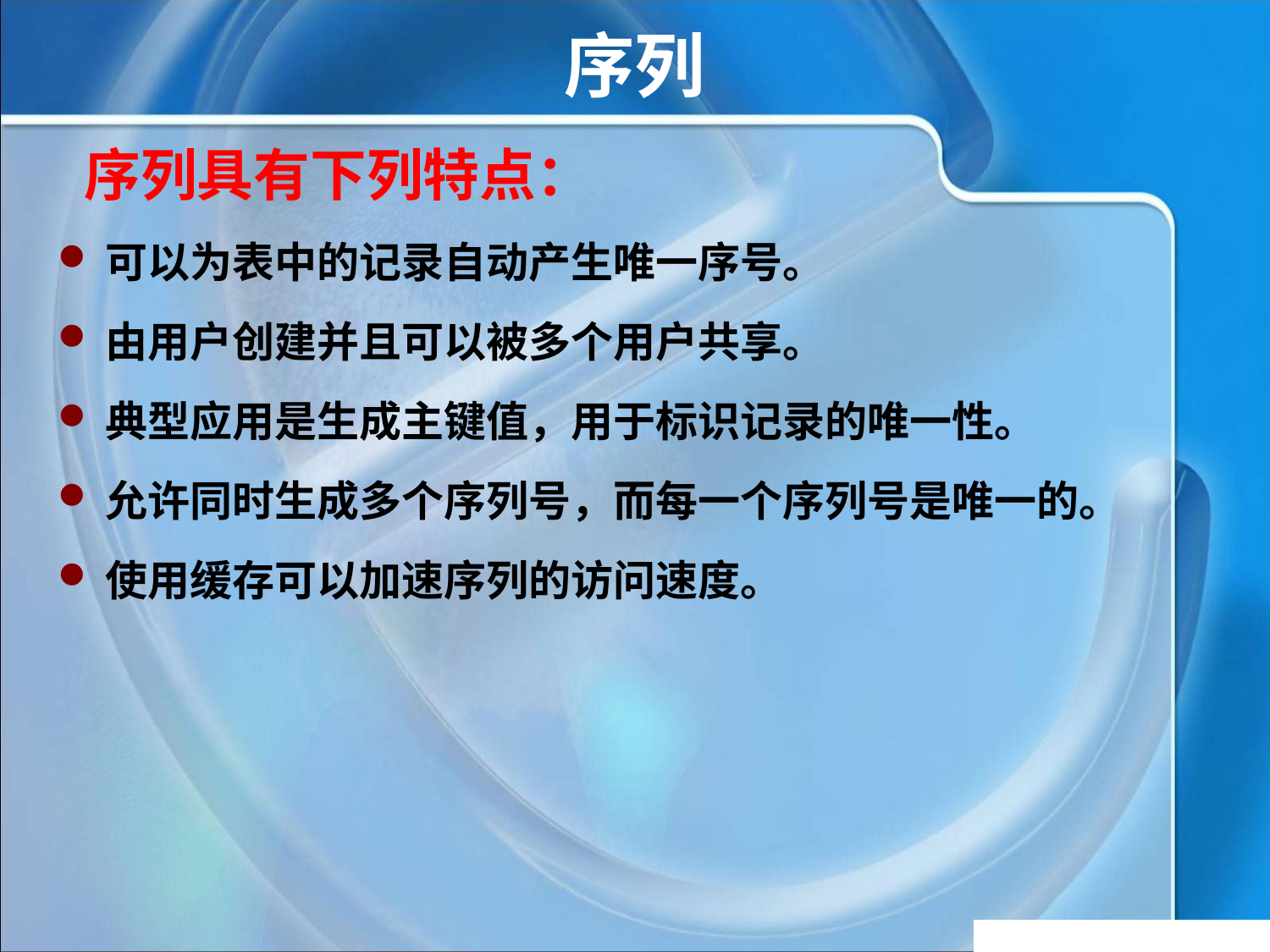

# 序列
 序列具有下列特点：
可以为表中的记录自动产生唯一序号。
由用户创建并且可以被多个用户共享。
典型应用是生成主键值，用于标识记录的唯一性。
允许同时生成多个序列号，而每一个序列号是唯一的。
使用缓存可以加速序列的访问速度。

117